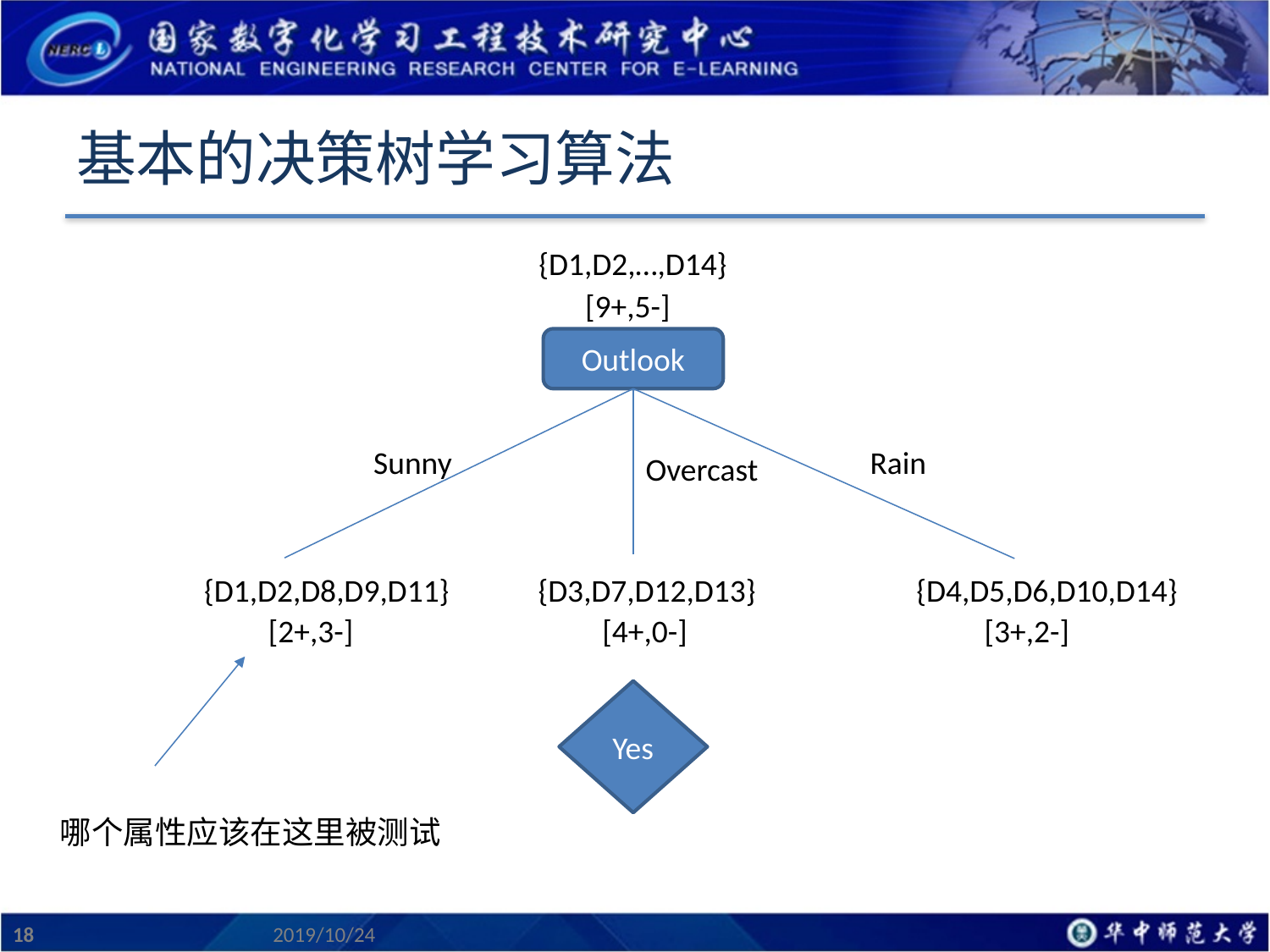

# 基本的决策树学习算法
{D1,D2,…,D14}
[9+,5-]
Outlook
Sunny
Rain
Overcast
{D1,D2,D8,D9,D11}
{D3,D7,D12,D13}
{D4,D5,D6,D10,D14}
[2+,3-]
[4+,0-]
[3+,2-]
Yes
哪个属性应该在这里被测试
18
2019/10/24